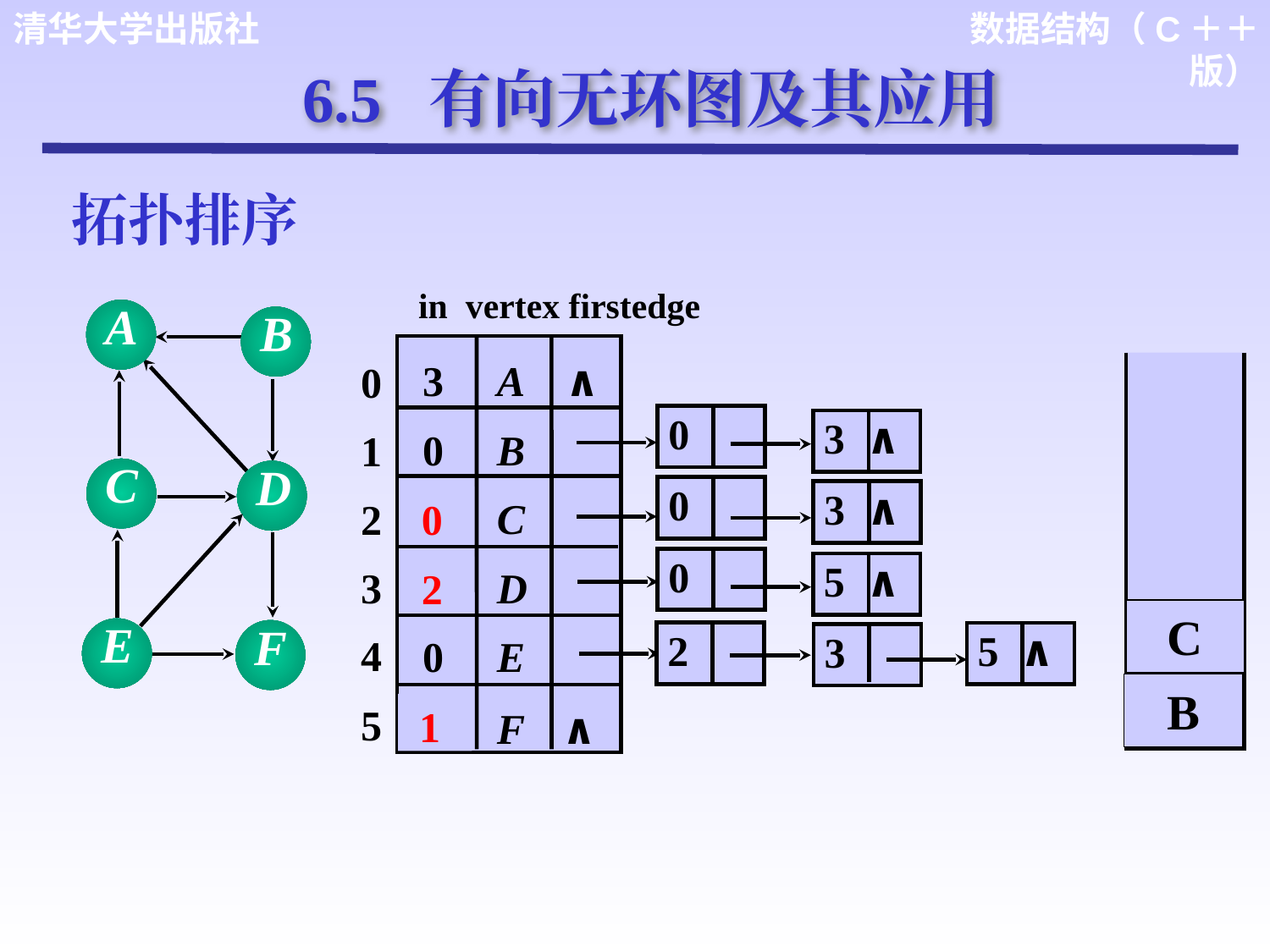

6.5  有向无环图及其应用
拓扑排序
 in  vertex firstedge
A

B

 3     A    ∧
 0     B
 1     C
 3     D
 0     E
 2     F      ∧
0
1
2
3
4
5

 0
 3  ∧
C

D

 0
 3  ∧
0
E

 0
 5  ∧
2
E
C
F

 2
 5  ∧
 3
B
1